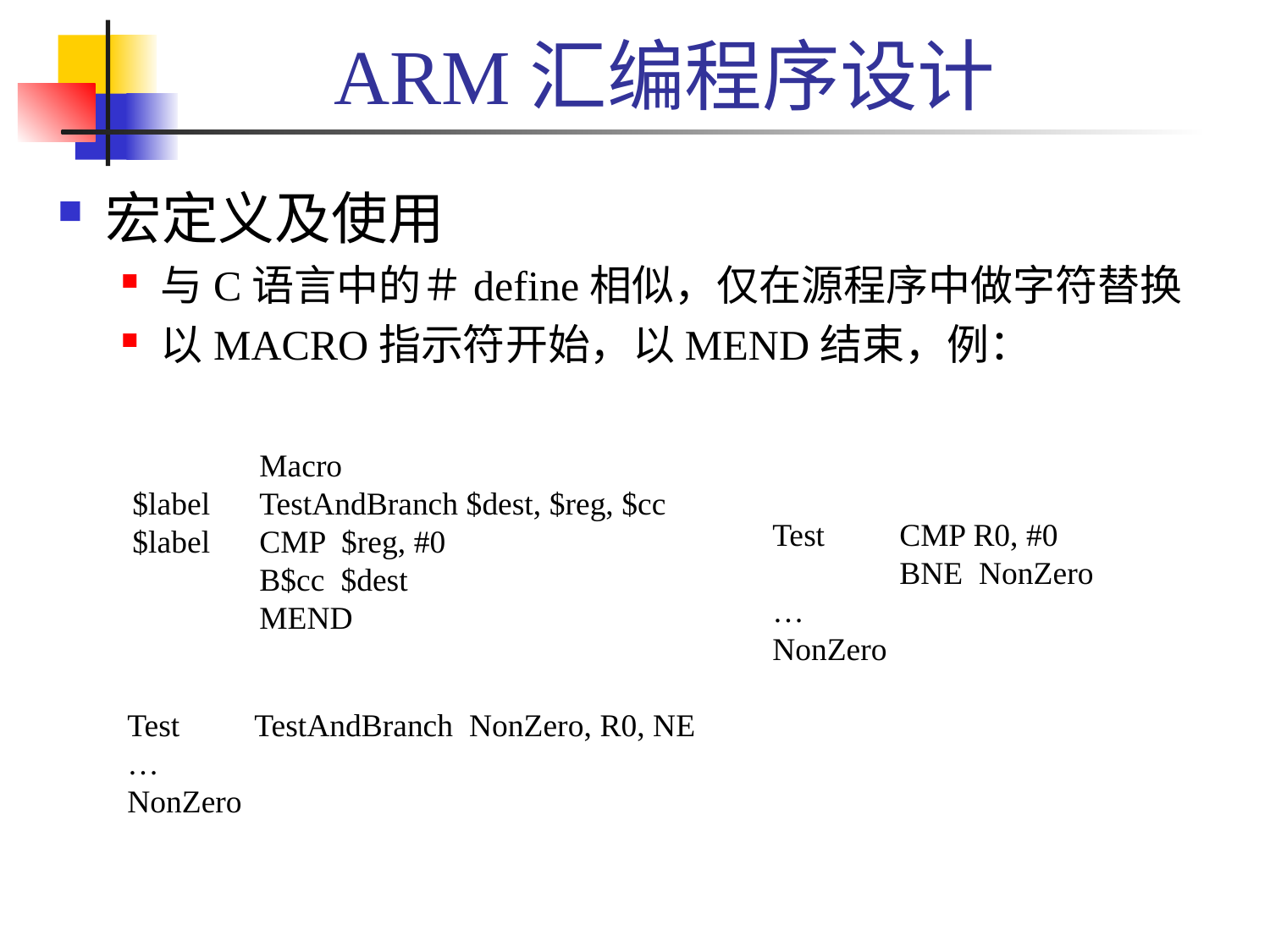

ARM汇编程序设计
宏定义及使用
与C语言中的＃define相似，仅在源程序中做字符替换
以MACRO指示符开始，以MEND结束，例：

	Macro
$label	TestAndBranch $dest, $reg, $cc
$label	CMP  $reg, #0
	B$cc  $dest
	MEND
Test	CMP R0, #0
	BNE  NonZero
…
NonZero
Test	TestAndBranch  NonZero, R0, NE
…
NonZero